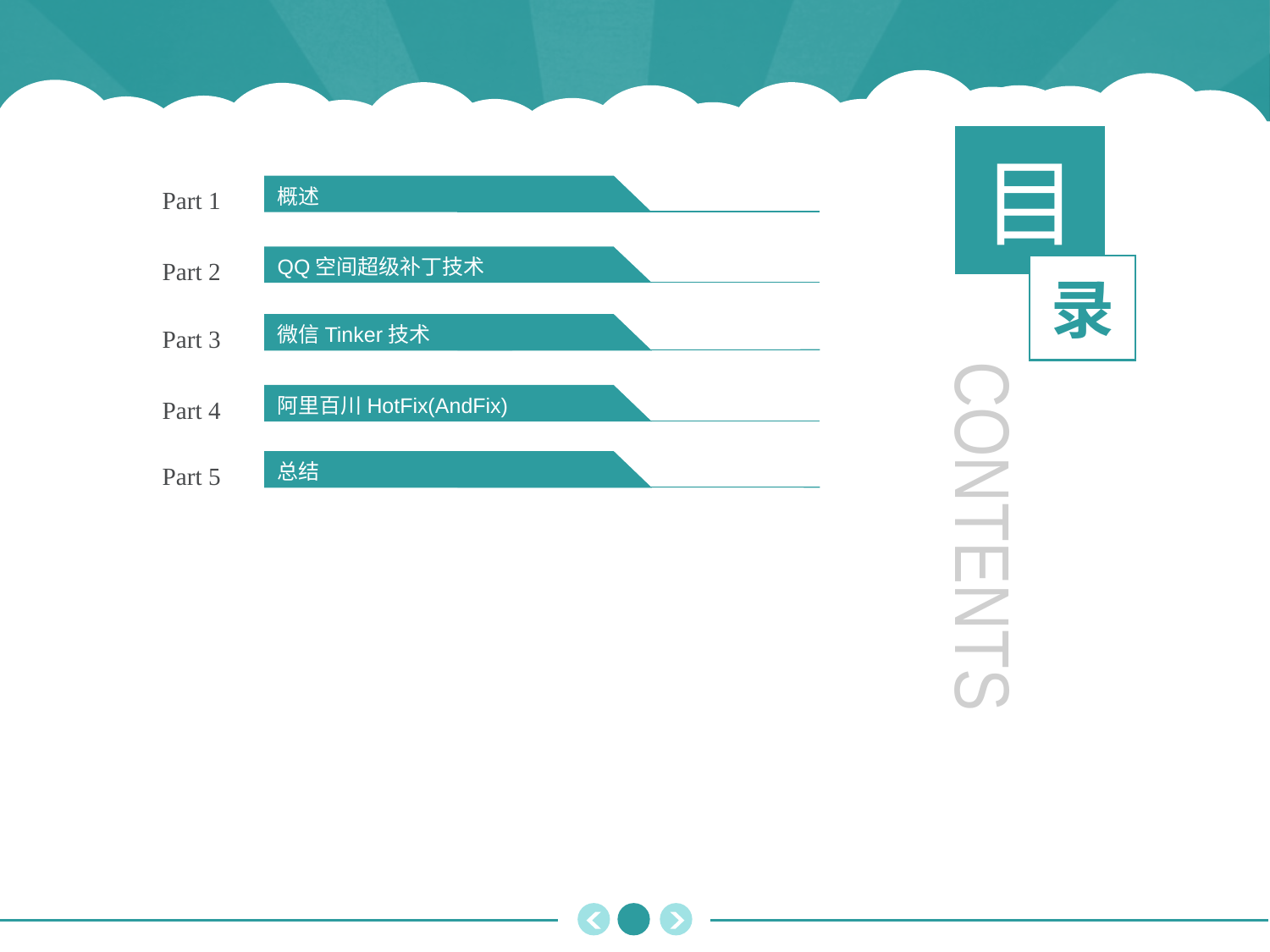

目
Part 1
概述
Part 2
QQ空间超级补丁技术
录
Part 3
微信Tinker技术
CONTENTS
Part 4
阿里百川HotFix(AndFix)
Part 5
总结